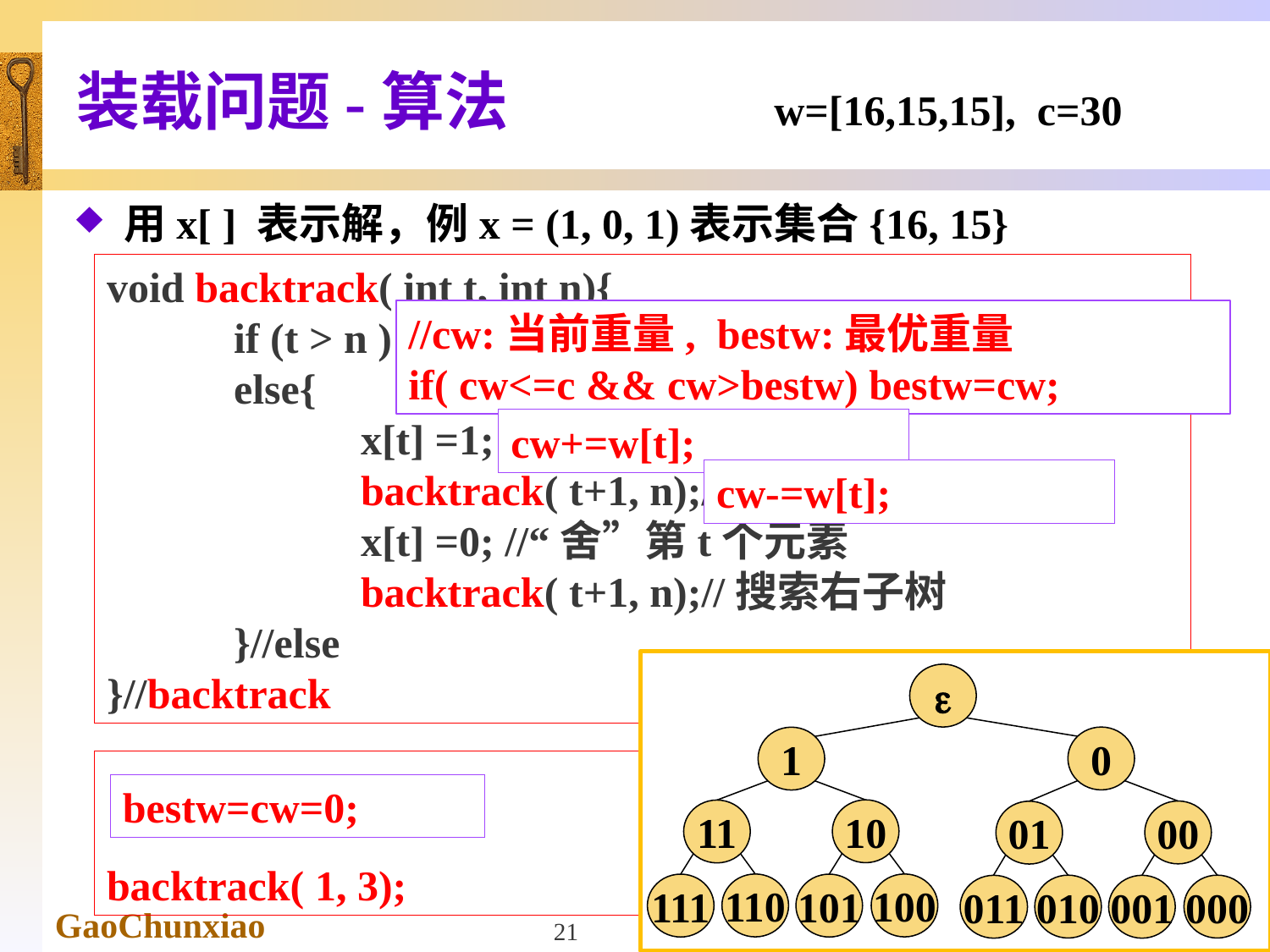

# 装载问题-算法
w=[16,15,15],  c=30
用x[ ] 表示解，例x = (1, 0, 1)表示集合{16, 15}
void backtrack( int t, int n){
	if (t > n ) Output(x);//叶子节点
	else{
		x[t] =1; //“取”第t个元素
		backtrack( t+1, n);//搜索左子树
		x[t] =0; //“舍”第t个元素
		backtrack( t+1, n);//搜索右子树
	}//else
}//backtrack
//cw:当前重量,  bestw:最优重量
if( cw<=c && cw>bestw) bestw=cw;
cw+=w[t];
cw-=w[t];

ε
0
1
10
11
00
01
 110
100
 111
101
 010
000
 011
001

backtrack( 1, 3);
bestw=cw=0;
21